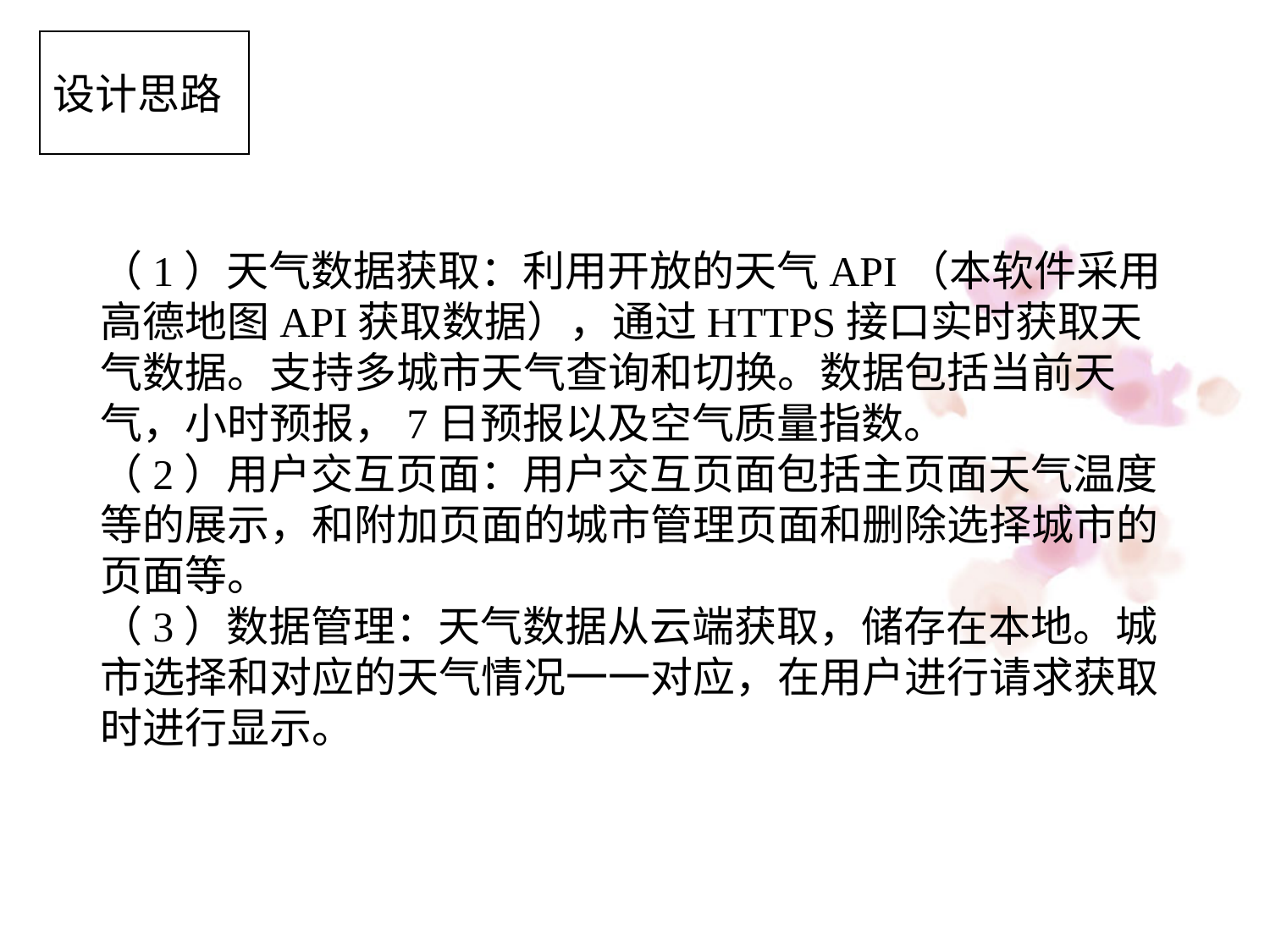

设计思路
（1）天气数据获取：利用开放的天气API（本软件采用高德地图API获取数据），通过HTTPS接口实时获取天气数据。支持多城市天气查询和切换。数据包括当前天气，小时预报，7日预报以及空气质量指数。
（2）用户交互页面：用户交互页面包括主页面天气温度等的展示，和附加页面的城市管理页面和删除选择城市的页面等。
（3）数据管理：天气数据从云端获取，储存在本地。城市选择和对应的天气情况一一对应，在用户进行请求获取时进行显示。